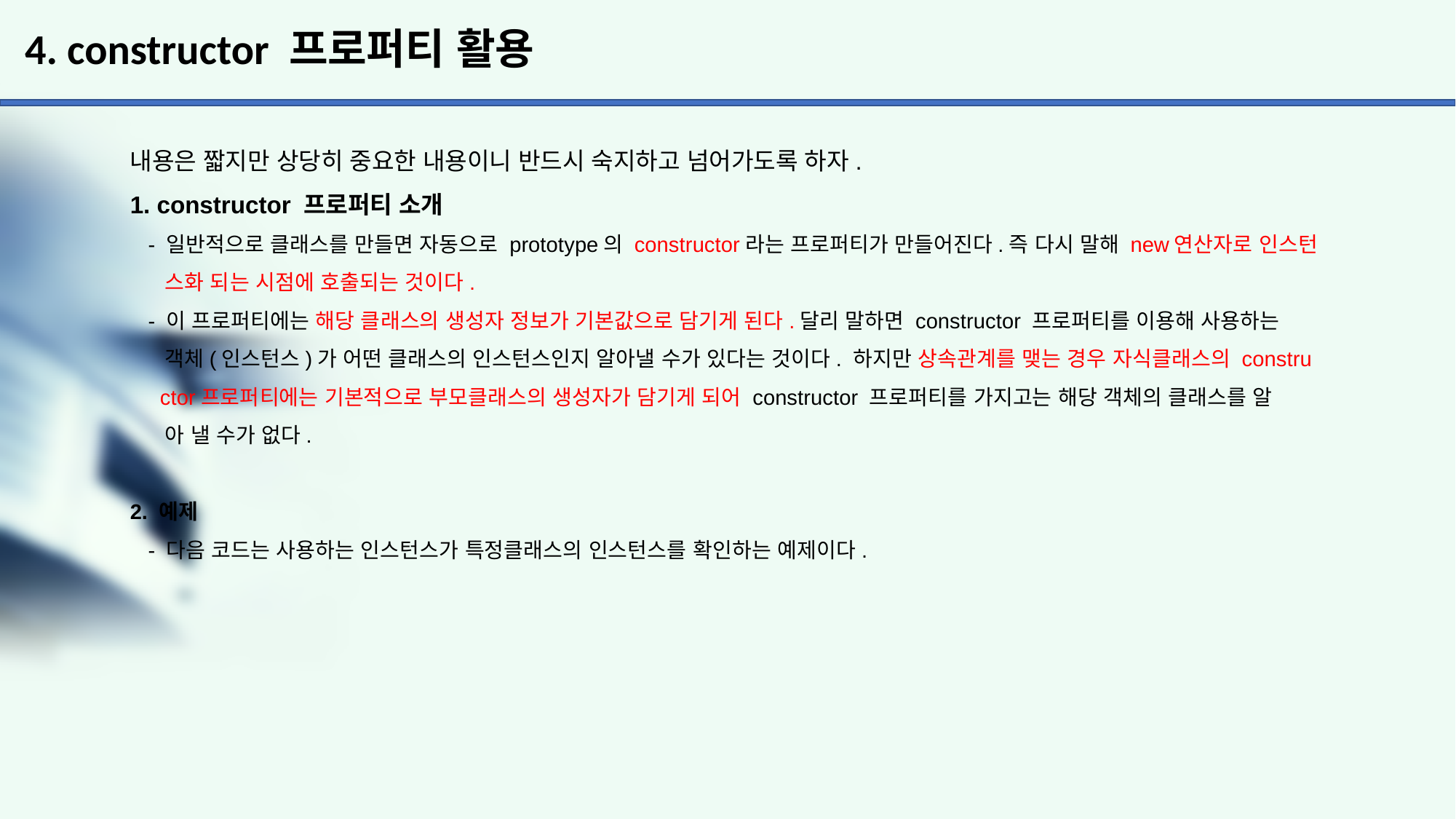

# 4. constructor 프로퍼티 활용
내용은 짧지만 상당히 중요한 내용이니 반드시 숙지하고 넘어가도록 하자.
1. constructor 프로퍼티 소개
   - 일반적으로 클래스를 만들면 자동으로 prototype의 constructor라는 프로퍼티가 만들어진다.즉 다시 말해 new연산자로 인스턴
     스화 되는 시점에 호출되는 것이다.
   - 이 프로퍼티에는 해당 클래스의 생성자 정보가 기본값으로 담기게 된다.달리 말하면 constructor 프로퍼티를 이용해 사용하는
     객체(인스턴스)가 어떤 클래스의 인스턴스인지 알아낼 수가 있다는 것이다. 하지만 상속관계를 맺는 경우 자식클래스의 constru
     ctor프로퍼티에는 기본적으로 부모클래스의 생성자가 담기게 되어 constructor 프로퍼티를 가지고는 해당 객체의 클래스를 알
     아 낼 수가 없다.

2. 예제
   - 다음 코드는 사용하는 인스턴스가 특정클래스의 인스턴스를 확인하는 예제이다.